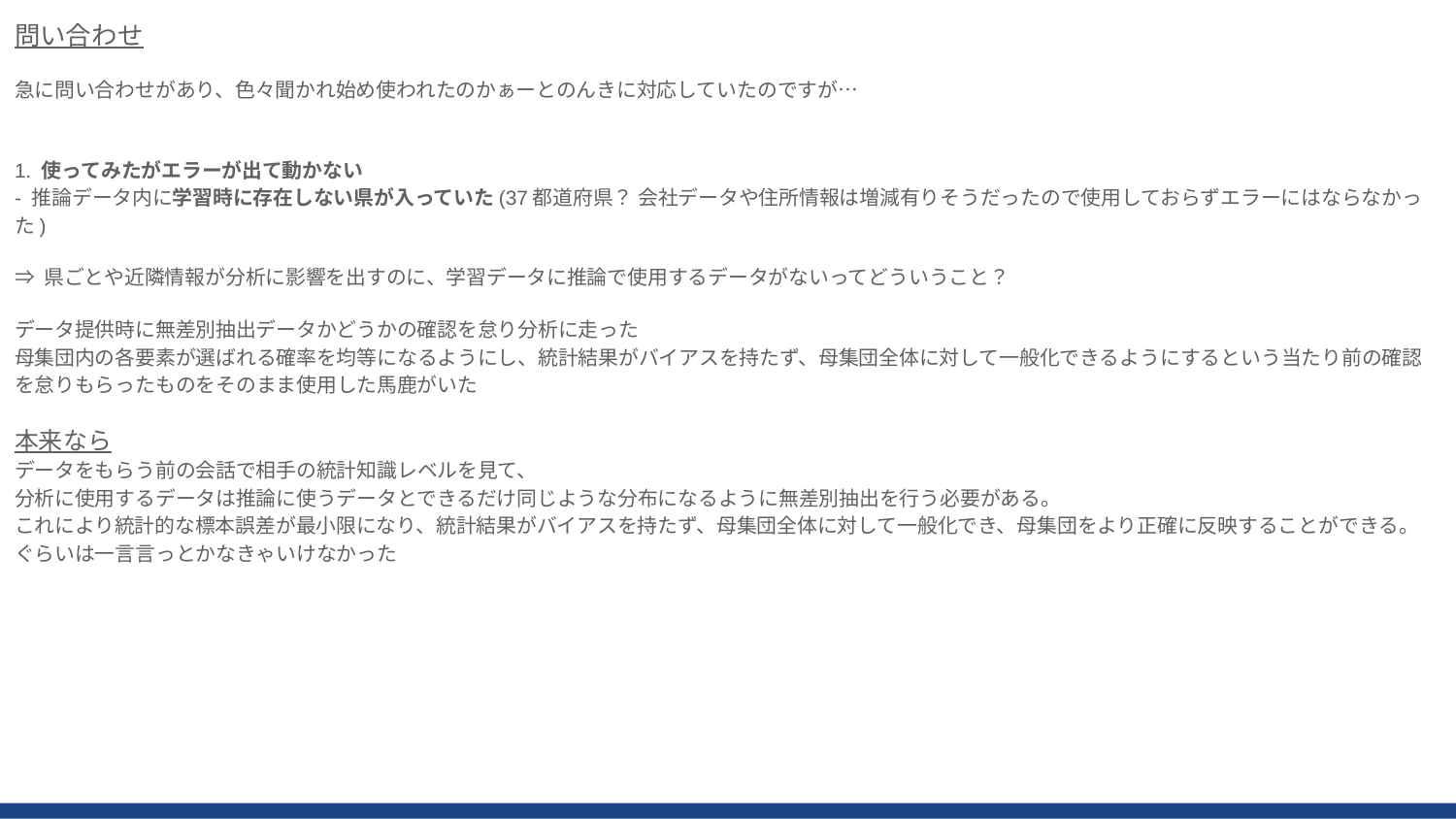

問い合わせ
急に問い合わせがあり、色々聞かれ始め使われたのかぁーとのんきに対応していたのですが…
1. 使ってみたがエラーが出て動かない
- 推論データ内に学習時に存在しない県が入っていた(37都道府県？ 会社データや住所情報は増減有りそうだったので使用しておらずエラーにはならなかった)
⇒ 県ごとや近隣情報が分析に影響を出すのに、学習データに推論で使用するデータがないってどういうこと？
データ提供時に無差別抽出データかどうかの確認を怠り分析に走った
母集団内の各要素が選ばれる確率を均等になるようにし、統計結果がバイアスを持たず、母集団全体に対して一般化できるようにするという当たり前の確認を怠りもらったものをそのまま使用した馬鹿がいた
本来なら
データをもらう前の会話で相手の統計知識レベルを見て、
分析に使用するデータは推論に使うデータとできるだけ同じような分布になるように無差別抽出を行う必要がある。
これにより統計的な標本誤差が最小限になり、統計結果がバイアスを持たず、母集団全体に対して一般化でき、母集団をより正確に反映することができる。
ぐらいは一言言っとかなきゃいけなかった